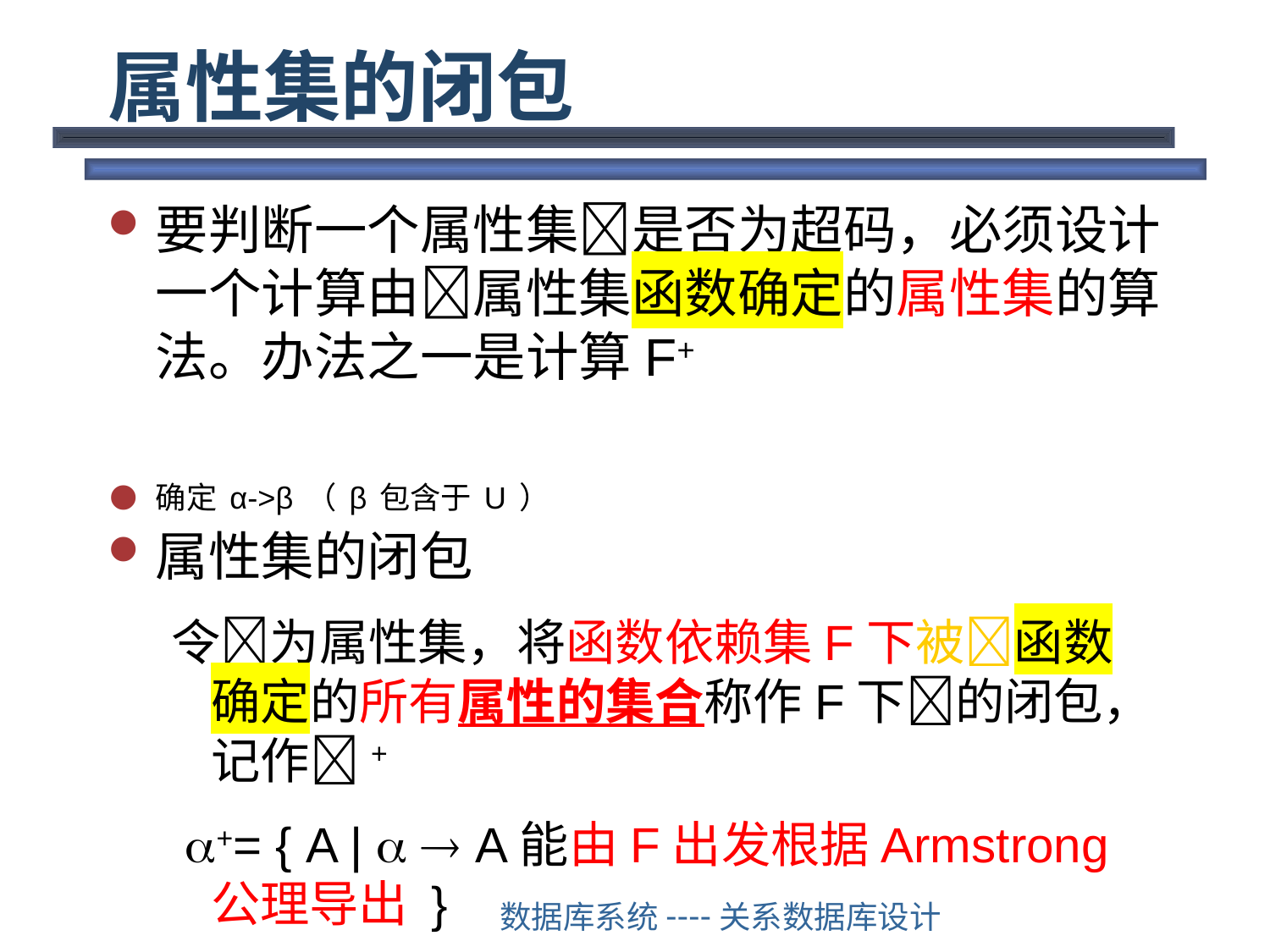

# 属性集的闭包
要判断一个属性集α是否为超码，必须设计一个计算由α属性集函数确定的属性集的算法。办法之一是计算F+

确定α->β（β包含于U）

属性集的闭包
令α为属性集，将函数依赖集F下被α函数确定的所有属性的集合称作F下α的闭包，记作α+
 α+= { A | α → A能由F出发根据Armstrong公理导出 }
数据库系统----关系数据库设计